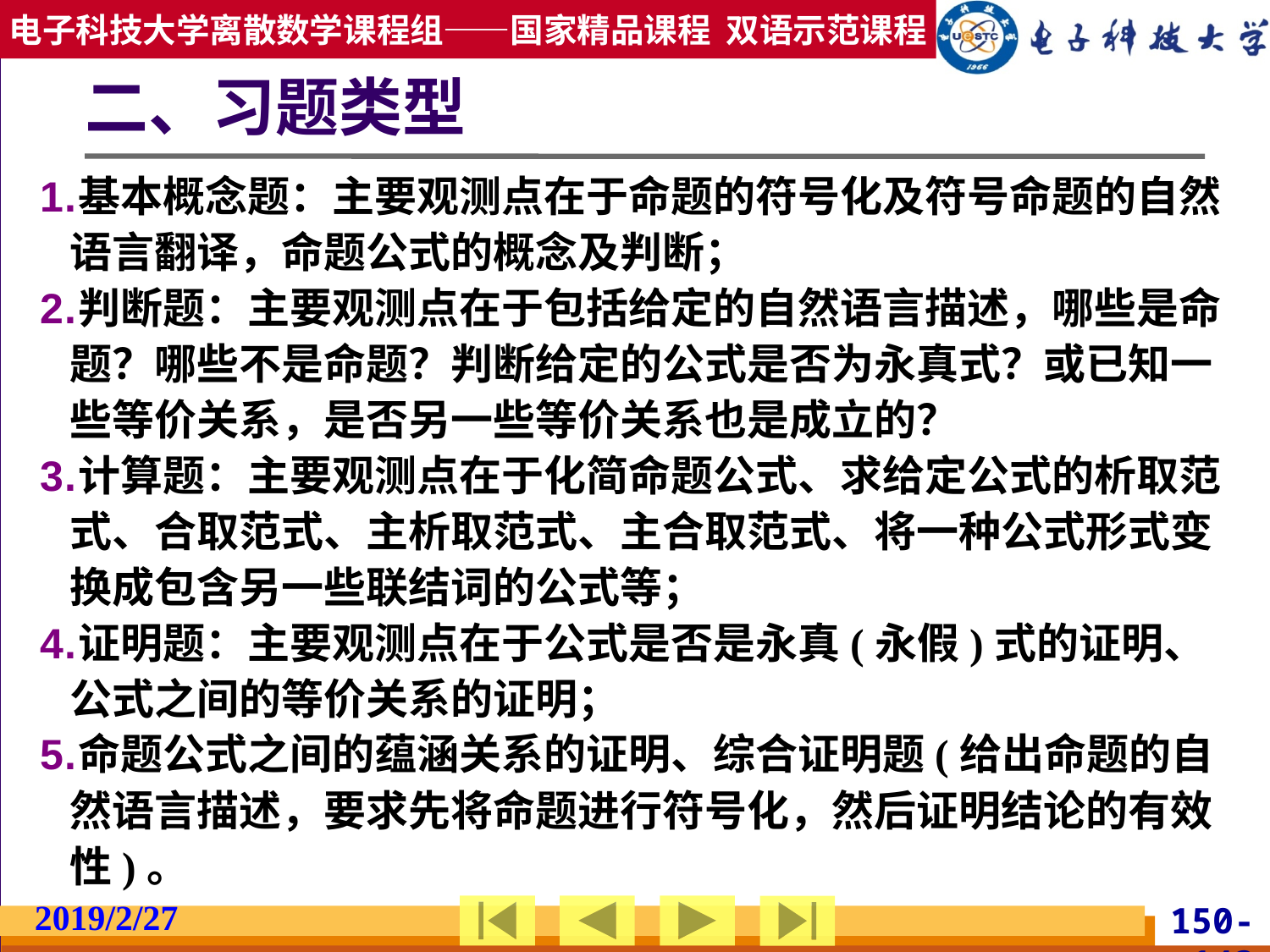

# 二、习题类型
基本概念题：主要观测点在于命题的符号化及符号命题的自然语言翻译，命题公式的概念及判断；
判断题：主要观测点在于包括给定的自然语言描述，哪些是命题？哪些不是命题？判断给定的公式是否为永真式？或已知一些等价关系，是否另一些等价关系也是成立的？
计算题：主要观测点在于化简命题公式、求给定公式的析取范式、合取范式、主析取范式、主合取范式、将一种公式形式变换成包含另一些联结词的公式等；
证明题：主要观测点在于公式是否是永真(永假)式的证明、公式之间的等价关系的证明；
命题公式之间的蕴涵关系的证明、综合证明题(给出命题的自然语言描述，要求先将命题进行符号化，然后证明结论的有效性)。
2019/2/27